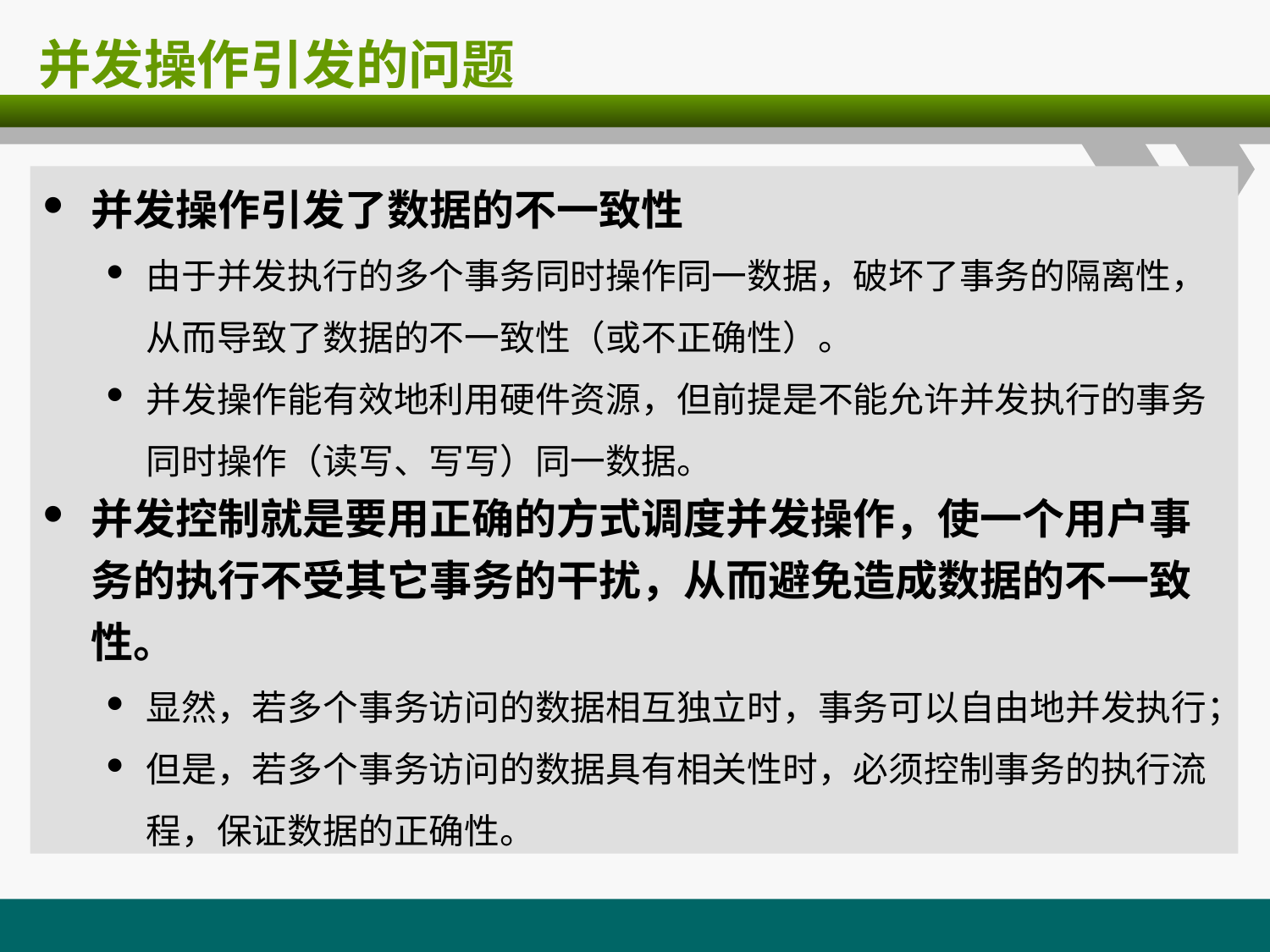

# 并发操作引发的问题
并发操作引发了数据的不一致性
由于并发执行的多个事务同时操作同一数据，破坏了事务的隔离性，从而导致了数据的不一致性（或不正确性）。
并发操作能有效地利用硬件资源，但前提是不能允许并发执行的事务同时操作（读写、写写）同一数据。
并发控制就是要用正确的方式调度并发操作，使一个用户事务的执行不受其它事务的干扰，从而避免造成数据的不一致性。
显然，若多个事务访问的数据相互独立时，事务可以自由地并发执行；
但是，若多个事务访问的数据具有相关性时，必须控制事务的执行流程，保证数据的正确性。